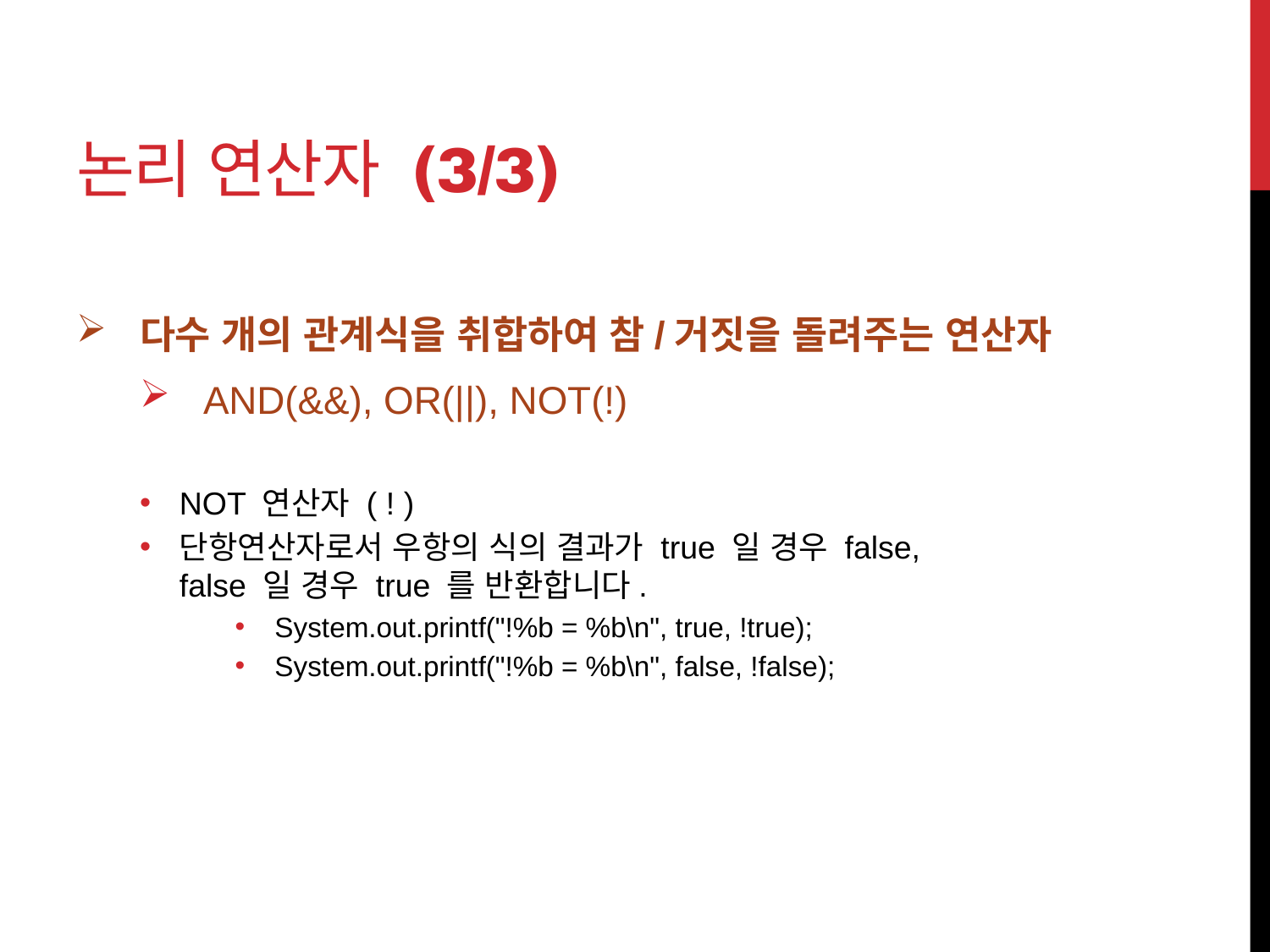

# 논리 연산자 (3/3)

다수 개의 관계식을 취합하여 참/거짓을 돌려주는 연산자
AND(&&), OR(||), NOT(!)

NOT 연산자 ( ! )
단항연산자로서 우항의 식의 결과가 true 일 경우 false,
false 일 경우 true 를 반환합니다.
System.out.printf("!%b = %b\n", true, !true);
System.out.printf("!%b = %b\n", false, !false);